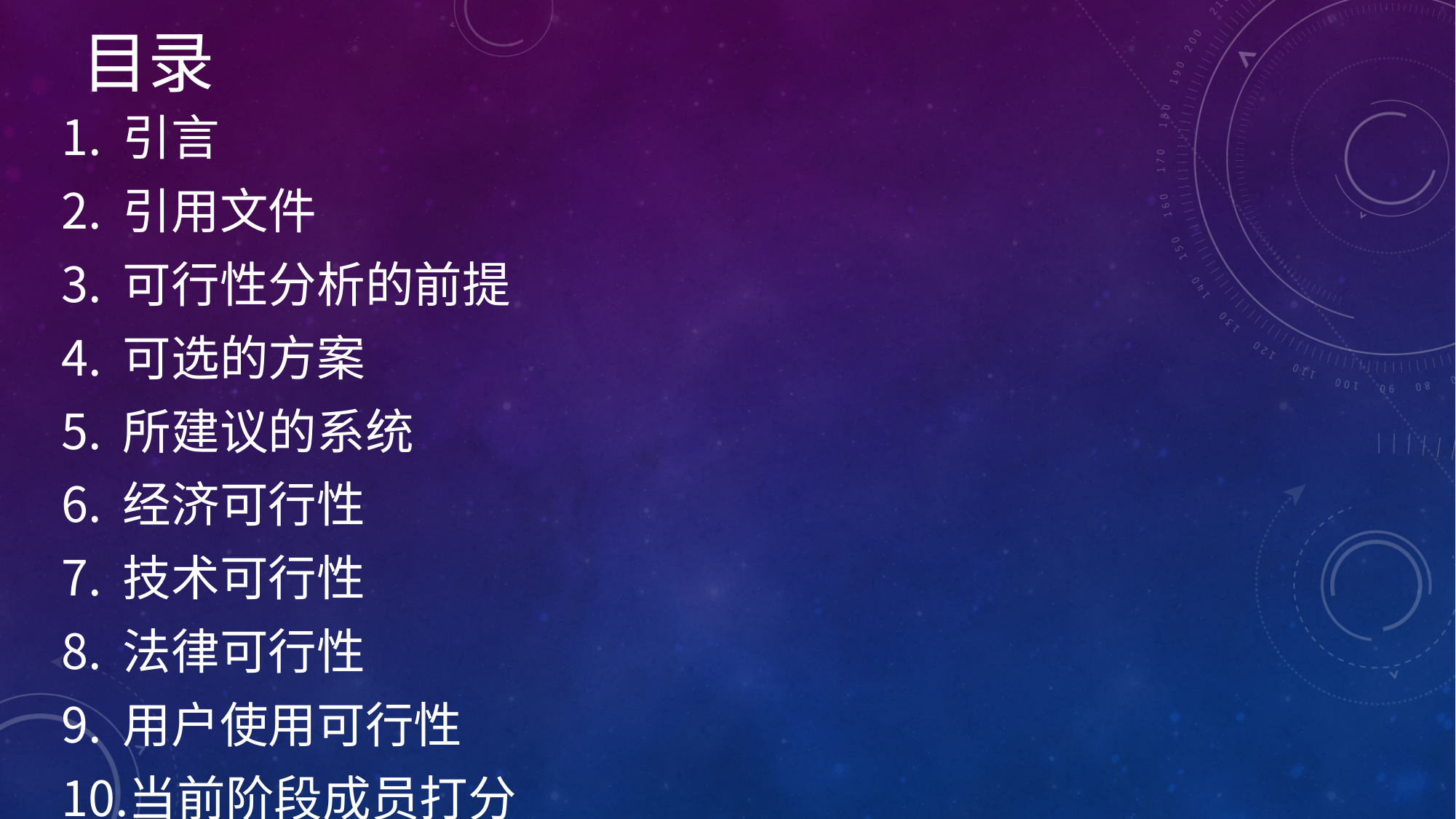

# 目录
引言
引用文件
可行性分析的前提
可选的方案
所建议的系统
经济可行性
技术可行性
法律可行性
用户使用可行性
当前阶段成员打分